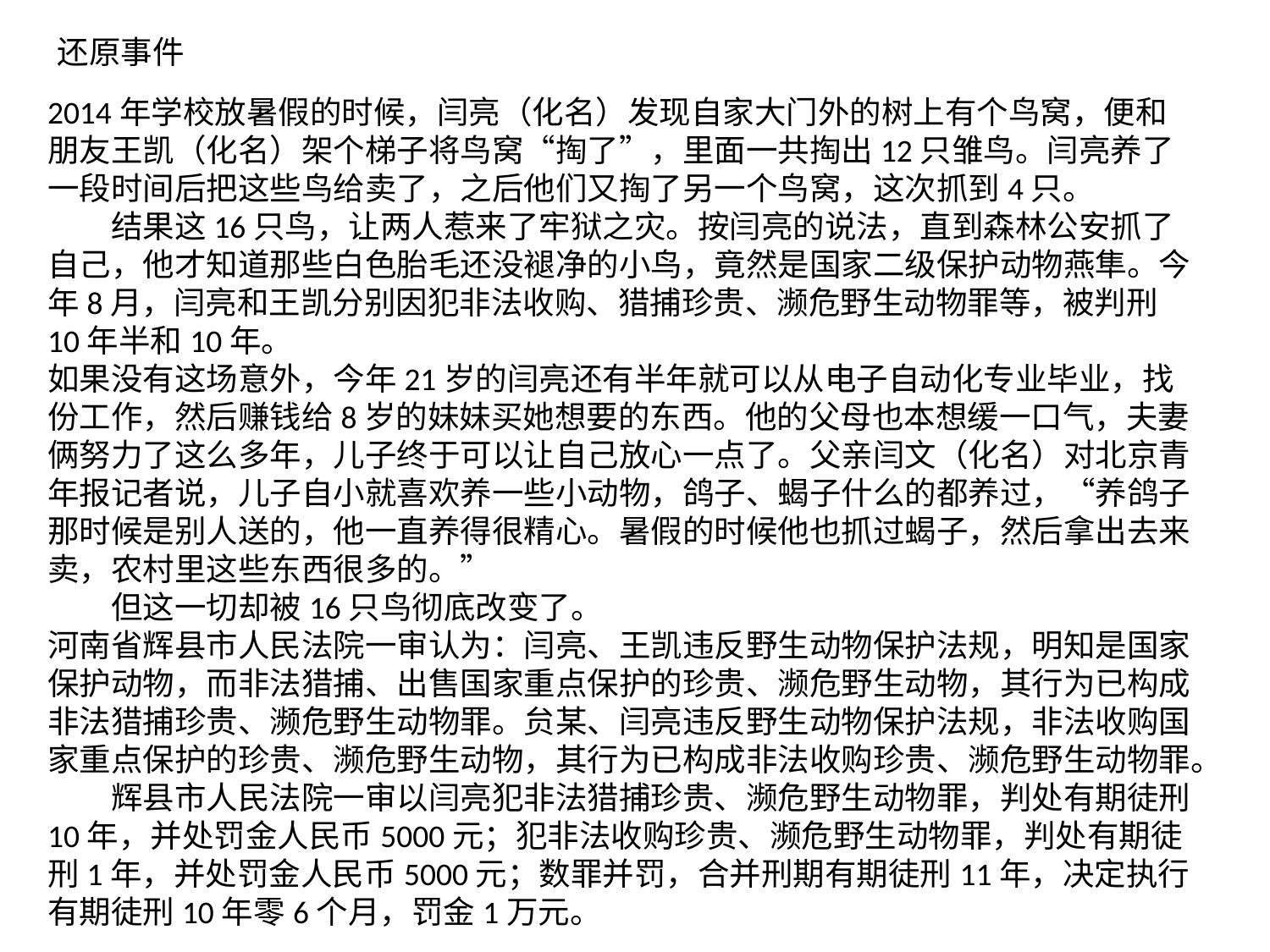

还原事件
2014年学校放暑假的时候，闫亮（化名）发现自家大门外的树上有个鸟窝，便和朋友王凯（化名）架个梯子将鸟窝“掏了”，里面一共掏出12只雏鸟。闫亮养了一段时间后把这些鸟给卖了，之后他们又掏了另一个鸟窝，这次抓到4只。
　　结果这16只鸟，让两人惹来了牢狱之灾。按闫亮的说法，直到森林公安抓了自己，他才知道那些白色胎毛还没褪净的小鸟，竟然是国家二级保护动物燕隼。今年8月，闫亮和王凯分别因犯非法收购、猎捕珍贵、濒危野生动物罪等，被判刑10年半和10年。
如果没有这场意外，今年21岁的闫亮还有半年就可以从电子自动化专业毕业，找份工作，然后赚钱给8岁的妹妹买她想要的东西。他的父母也本想缓一口气，夫妻俩努力了这么多年，儿子终于可以让自己放心一点了。父亲闫文（化名）对北京青年报记者说，儿子自小就喜欢养一些小动物，鸽子、蝎子什么的都养过，“养鸽子那时候是别人送的，他一直养得很精心。暑假的时候他也抓过蝎子，然后拿出去来卖，农村里这些东西很多的。”
　　但这一切却被16只鸟彻底改变了。
河南省辉县市人民法院一审认为：闫亮、王凯违反野生动物保护法规，明知是国家保护动物，而非法猎捕、出售国家重点保护的珍贵、濒危野生动物，其行为已构成非法猎捕珍贵、濒危野生动物罪。贠某、闫亮违反野生动物保护法规，非法收购国家重点保护的珍贵、濒危野生动物，其行为已构成非法收购珍贵、濒危野生动物罪。
　　辉县市人民法院一审以闫亮犯非法猎捕珍贵、濒危野生动物罪，判处有期徒刑10年，并处罚金人民币5000元；犯非法收购珍贵、濒危野生动物罪，判处有期徒刑1年，并处罚金人民币5000元；数罪并罚，合并刑期有期徒刑11年，决定执行有期徒刑10年零6个月，罚金1万元。